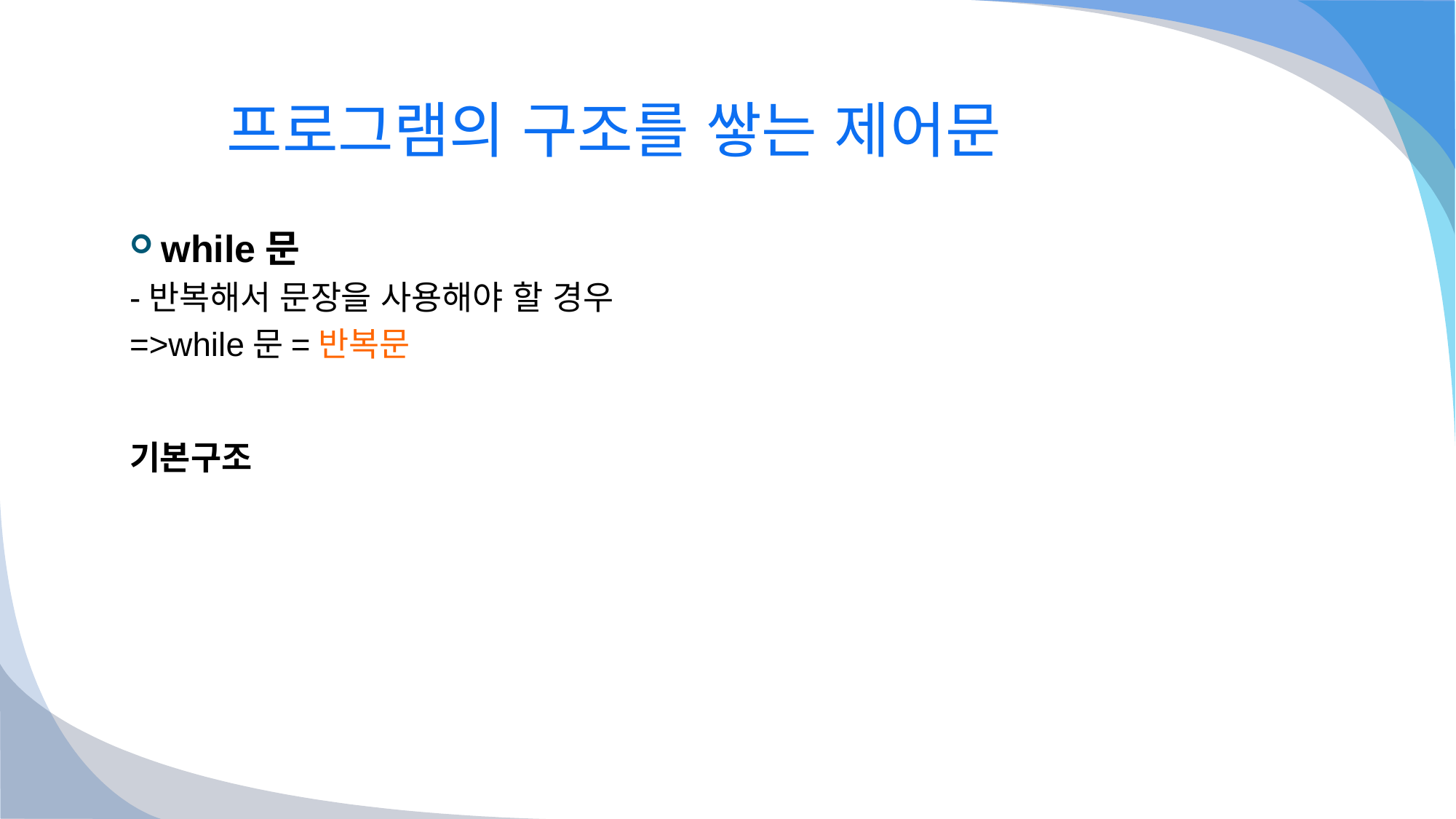

# 프로그램의 구조를 쌓는 제어문
while문
-반복해서 문장을 사용해야 할 경우
=>while문=반복문

기본구조